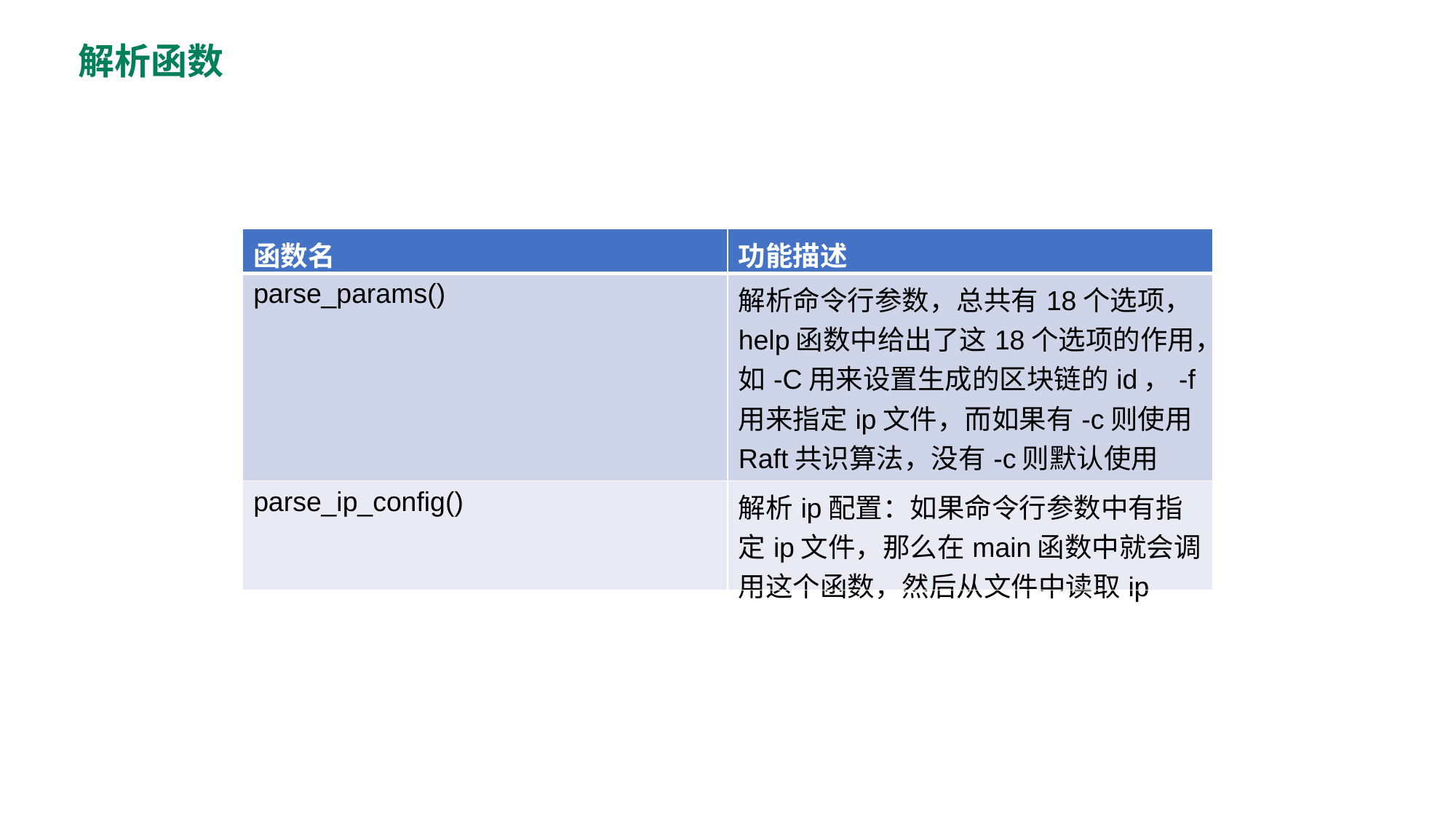

解析函数
| 函数名 | 功能描述 |
| --- | --- |
| parse\_params() | 解析命令行参数，总共有18个选项，help函数中给出了这18个选项的作用，如-C用来设置生成的区块链的id，-f用来指定ip文件，而如果有-c则使用Raft共识算法，没有-c则默认使用PBFT共识算法...... |
| parse\_ip\_config() | 解析ip配置：如果命令行参数中有指定ip文件，那么在main函数中就会调用这个函数，然后从文件中读取ip |